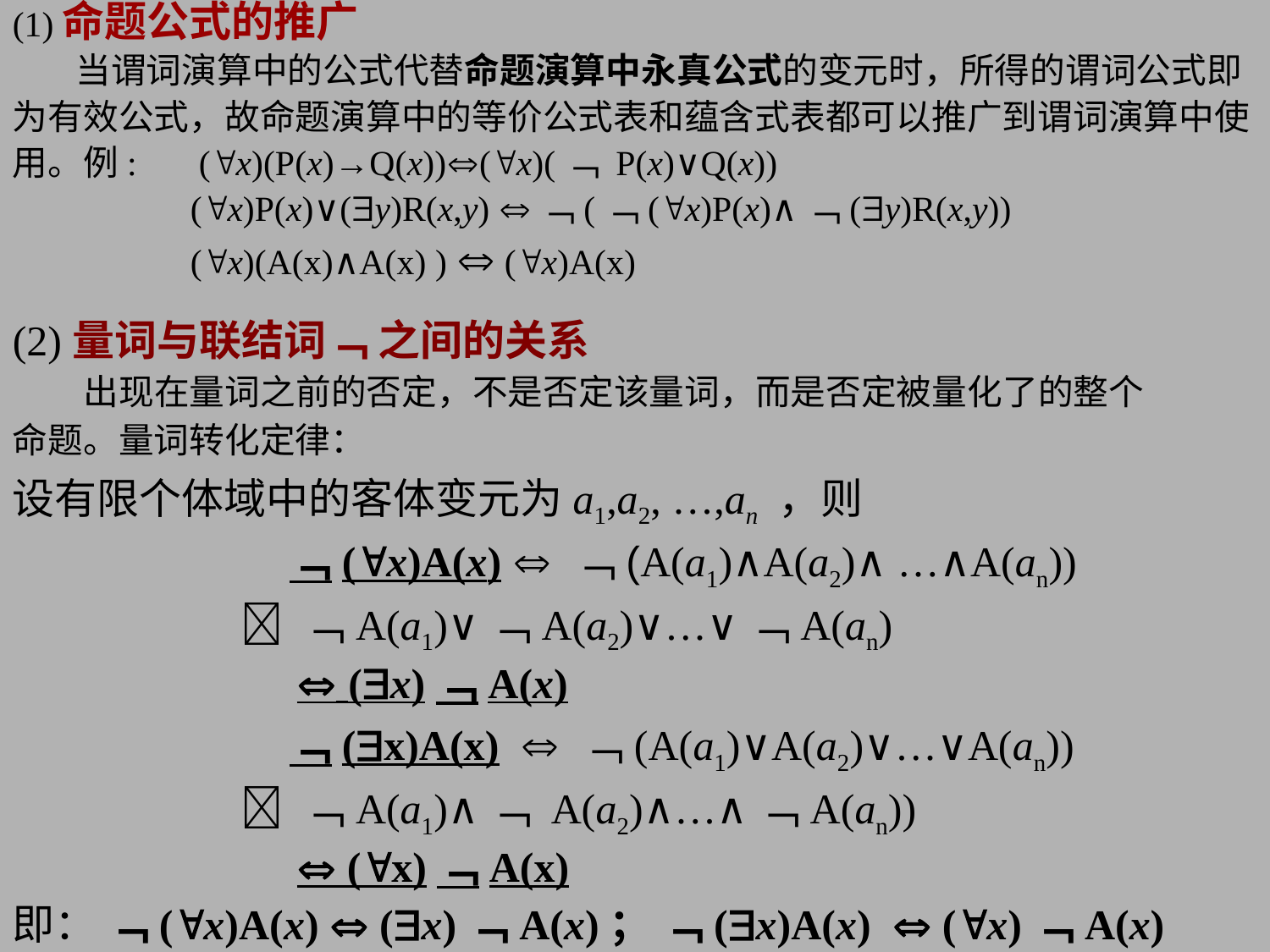

(1)命题公式的推广
       当谓词演算中的公式代替命题演算中永真公式的变元时，所得的谓词公式即
为有效公式，故命题演算中的等价公式表和蕴含式表都可以推广到谓词演算中使
用。例:       (∀x)(P(x)→Q(x))⇔(∀x)(﹁ P(x)∨Q(x))
                    (∀x)P(x)∨(∃y)R(x,y) ⇔﹁(﹁(∀x)P(x)∧﹁(∃y)R(x,y))
                    (∀x)(A(x)∧A(x) ) ⇔ (∀x)A(x)
(2)量词与联结词﹁ 之间的关系
        出现在量词之前的否定，不是否定该量词，而是否定被量化了的整个
命题。量词转化定律：
设有限个体域中的客体变元为a1,a2, …,an ，则
                            ﹁(∀x)A(x) ⇔ ﹁(A(a1)∧A(a2)∧ …∧A(an))
                        ⇔ ﹁A(a1)∨﹁A(a2)∨…∨﹁A(an)
                        ⇔ (∃x)﹁A(x)
                            ﹁(∃x)A(x)  ⇔ ﹁(A(a1)∨A(a2)∨…∨A(an))
                        ⇔ ﹁A(a1)∧﹁ A(a2)∧…∧﹁A(an))
                        ⇔ (∀x)﹁A(x)
即： ﹁(∀x)A(x) ⇔ (∃x)﹁A(x)； ﹁(∃x)A(x)  ⇔ (∀x)﹁A(x)